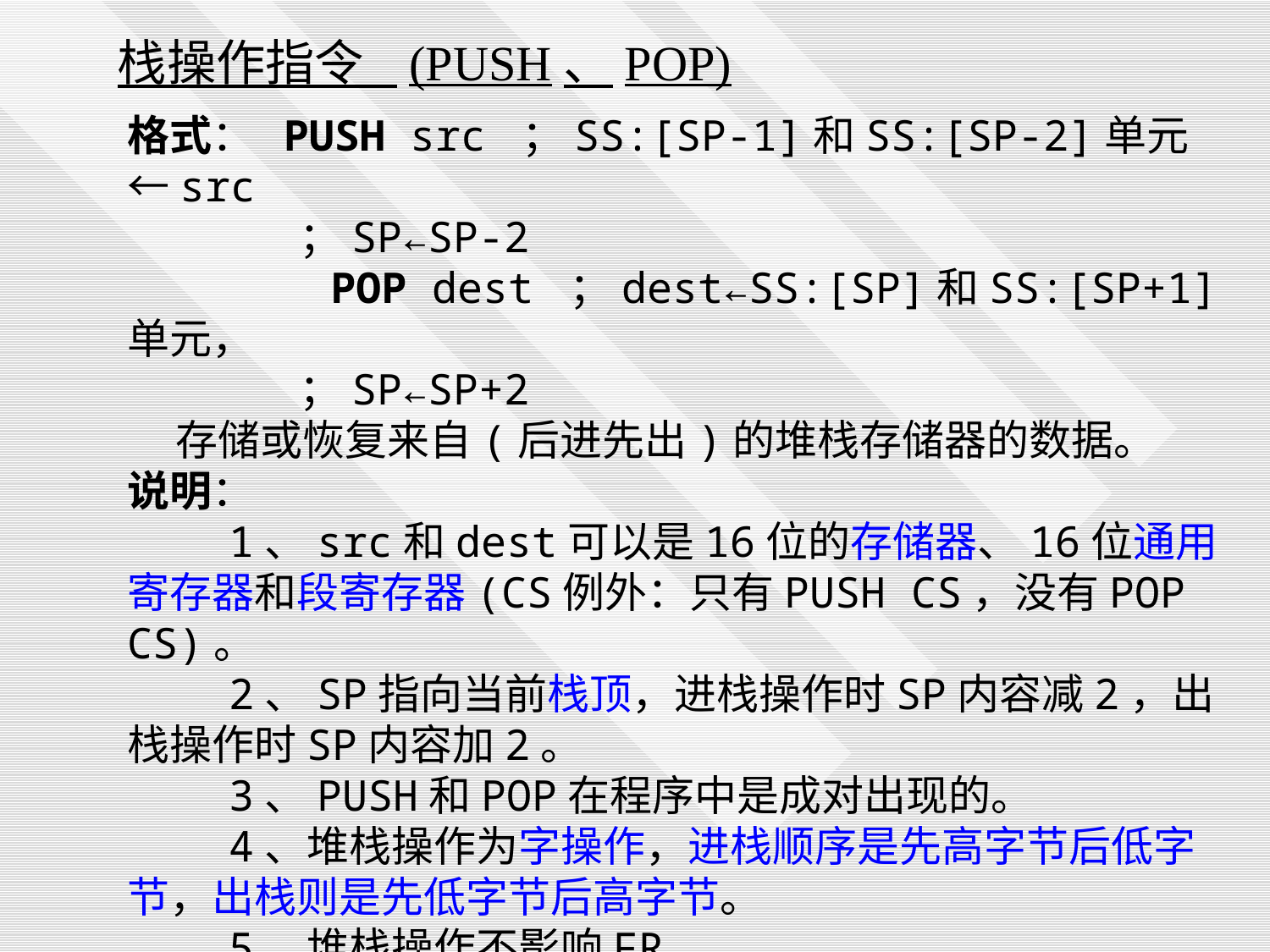

栈操作指令   (PUSH、POP)
格式：  PUSH src ；SS:[SP-1]和SS:[SP-2]单元←src
                 ；SP←SP-2
        POP dest ；dest←SS:[SP]和SS:[SP+1]单元，
                 ；SP←SP+2
    存储或恢复来自(后进先出)的堆栈存储器的数据。
说明：
    1、src和dest可以是16位的存储器、16位通用寄存器和段寄存器(CS例外：只有PUSH CS，没有POP CS)。
    2、SP指向当前栈顶，进栈操作时SP内容减2，出栈操作时SP内容加2。
    3、PUSH和POP在程序中是成对出现的。
    4、堆栈操作为字操作，进栈顺序是先高字节后低字节，出栈则是先低字节后高字节。
    5、堆栈操作不影响FR。